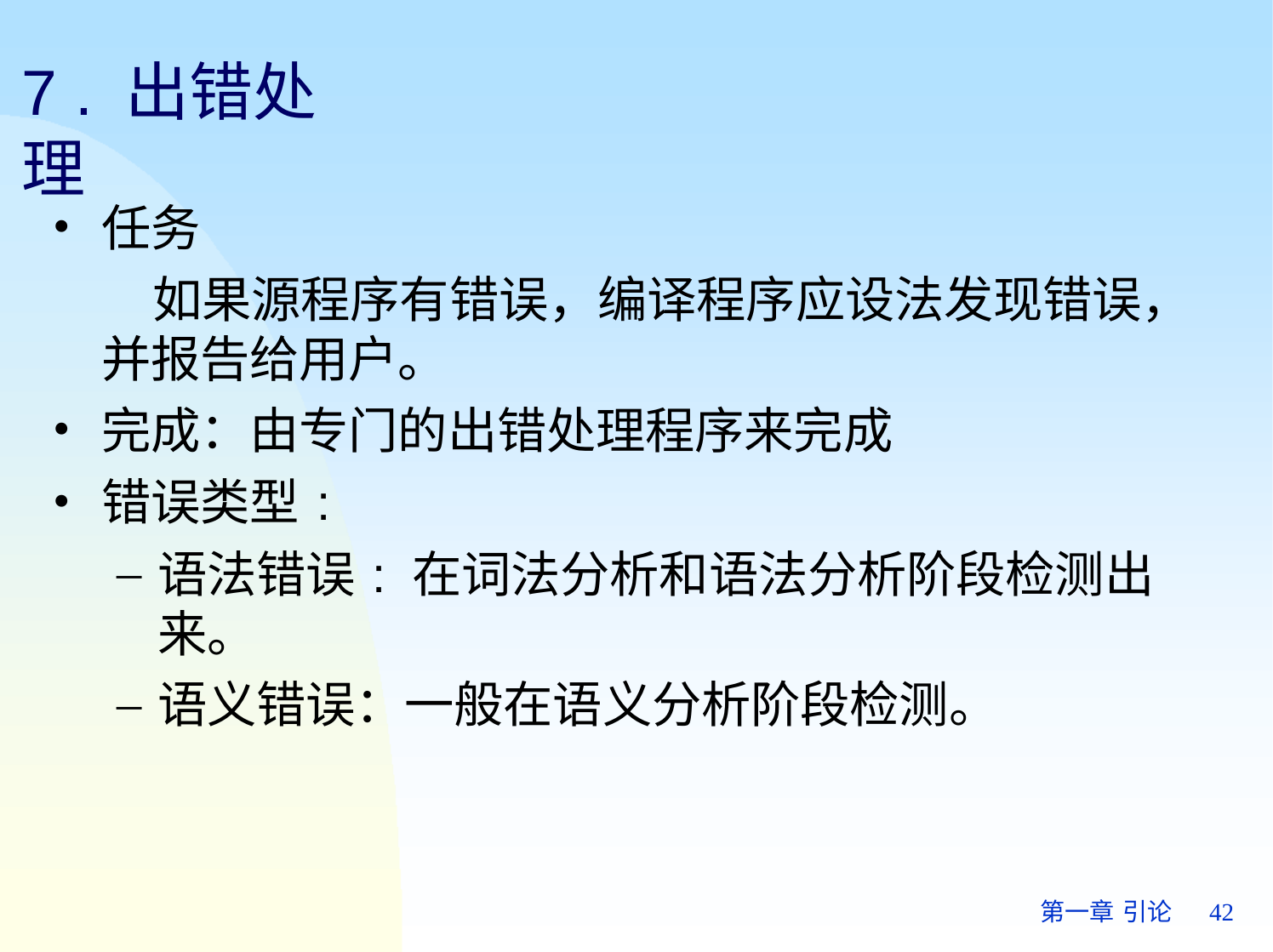

# 7 . 出错处理
任务
如果源程序有错误，编译程序应设法发现错误， 并报告给用户。
完成：由专门的出错处理程序来完成
错误类型:
语法错误: 在词法分析和语法分析阶段检测出来。
语义错误：一般在语义分析阶段检测。
第一章 引论	42